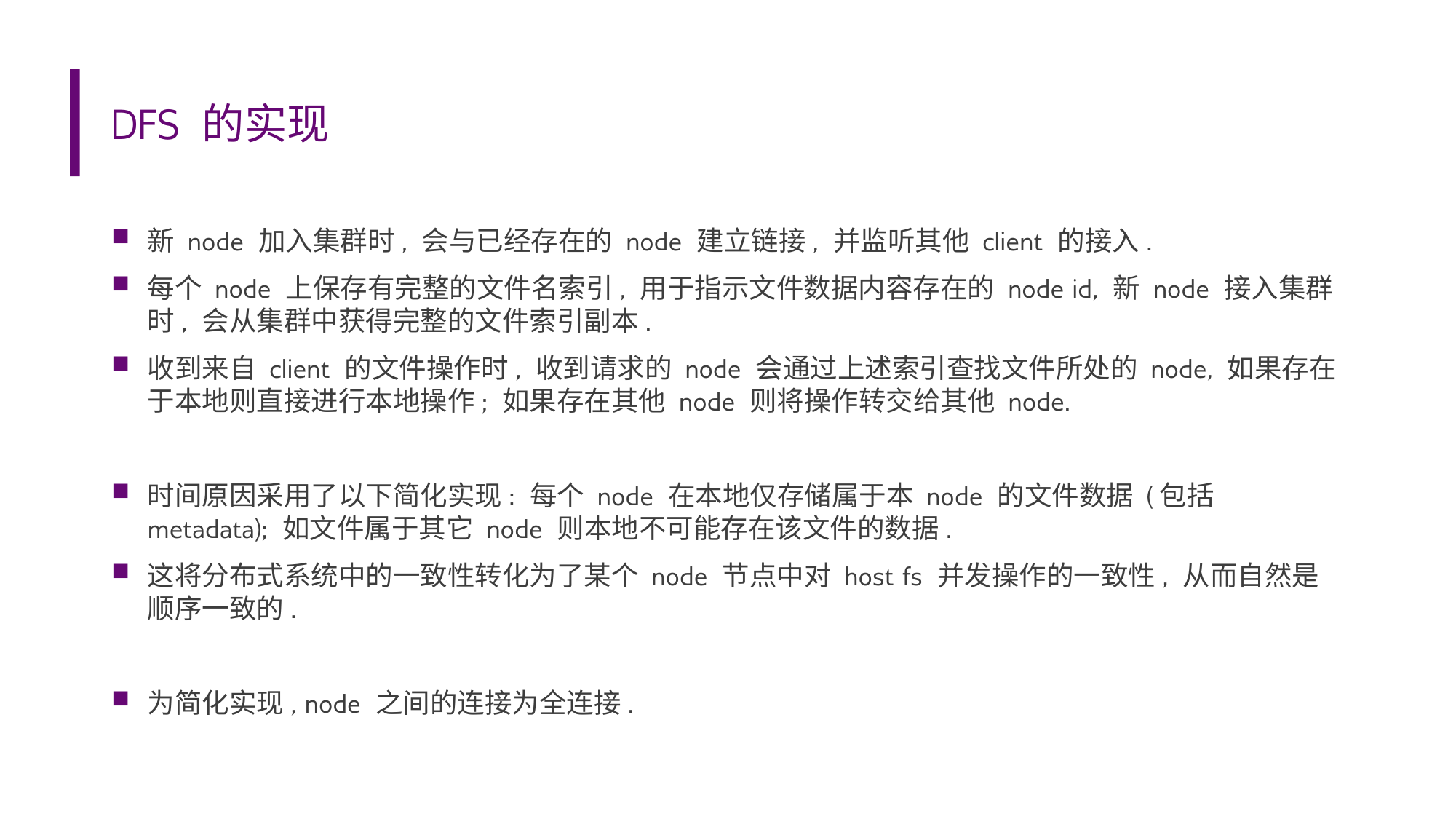

# DFS 的实现
新 node 加入集群时, 会与已经存在的 node 建立链接, 并监听其他 client 的接入.
每个 node 上保存有完整的文件名索引, 用于指示文件数据内容存在的 node id, 新 node 接入集群时, 会从集群中获得完整的文件索引副本.
收到来自 client 的文件操作时, 收到请求的 node 会通过上述索引查找文件所处的 node, 如果存在于本地则直接进行本地操作; 如果存在其他 node 则将操作转交给其他 node.

时间原因采用了以下简化实现: 每个 node 在本地仅存储属于本 node 的文件数据 (包括 metadata); 如文件属于其它 node 则本地不可能存在该文件的数据.
这将分布式系统中的一致性转化为了某个 node 节点中对 host fs 并发操作的一致性, 从而自然是顺序一致的.

为简化实现, node 之间的连接为全连接.